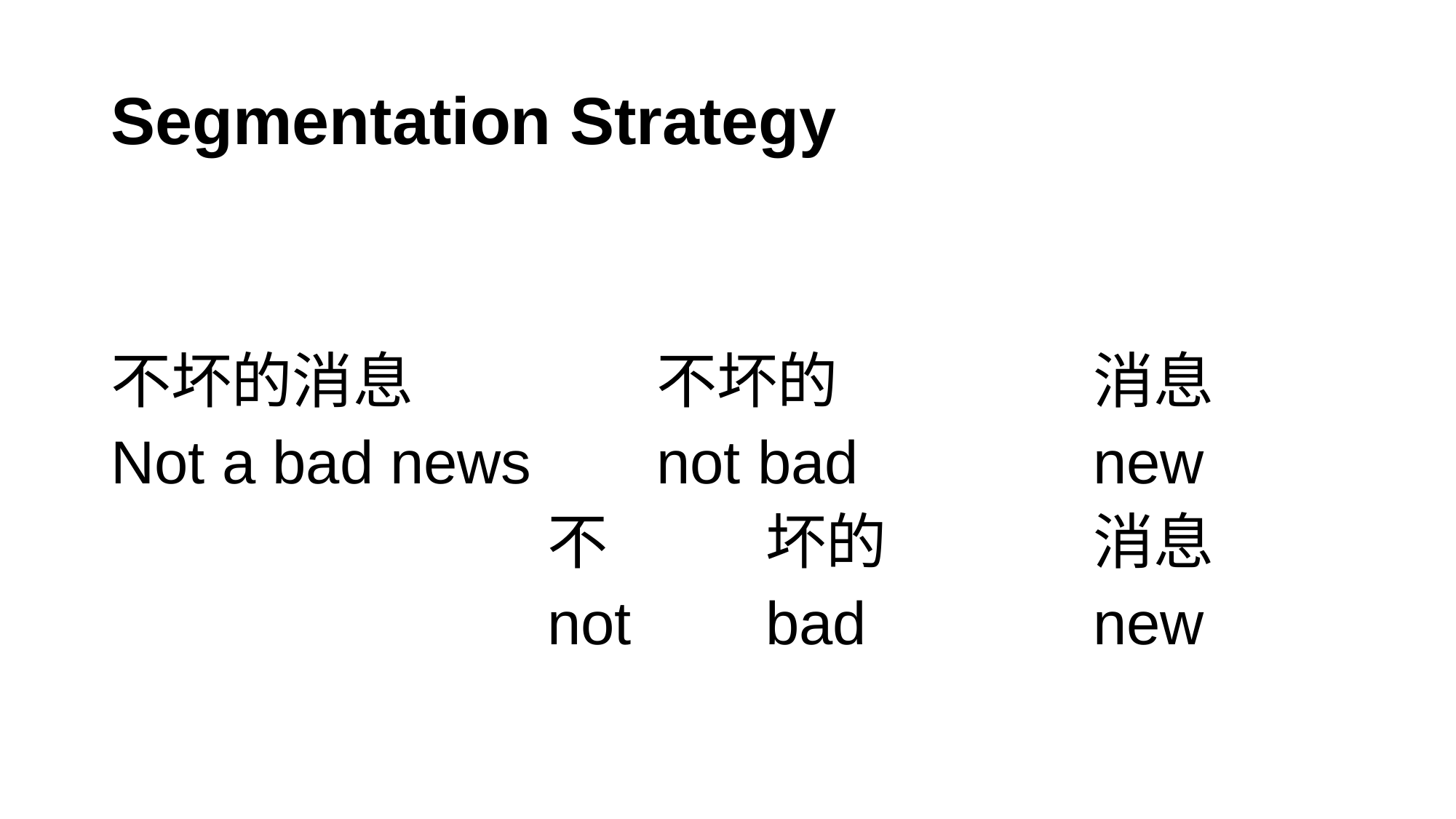

# Segmentation Strategy

不坏的消息			不坏的  			消息
Not a bad news		not bad 		new
				不 		坏的		消息
				not		bad			new